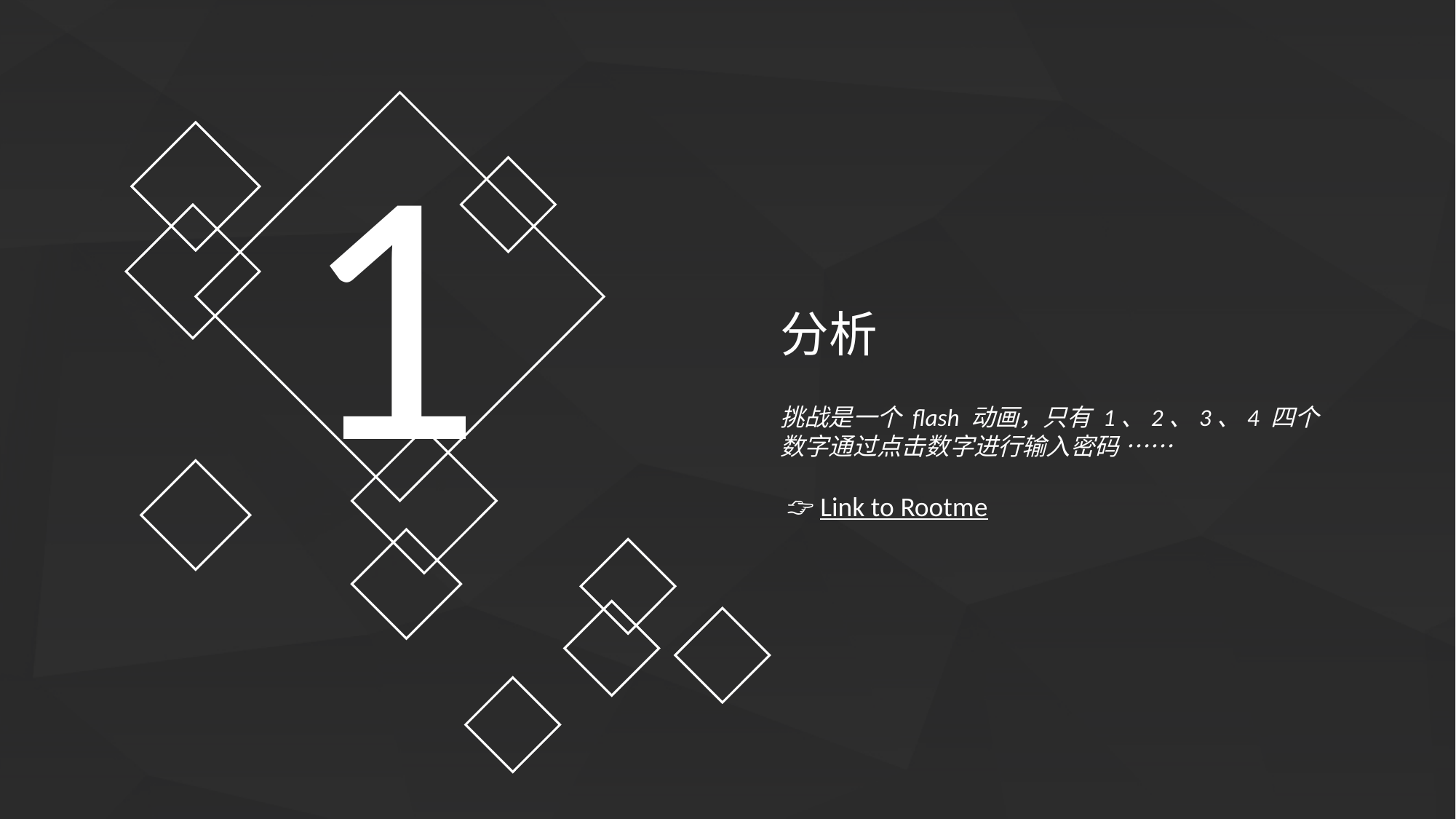

1

分析

挑战是一个 flash 动画，只有 1、2、3、4 四个数字通过点击数字进行输入密码 ……

 👉 Link to Rootme